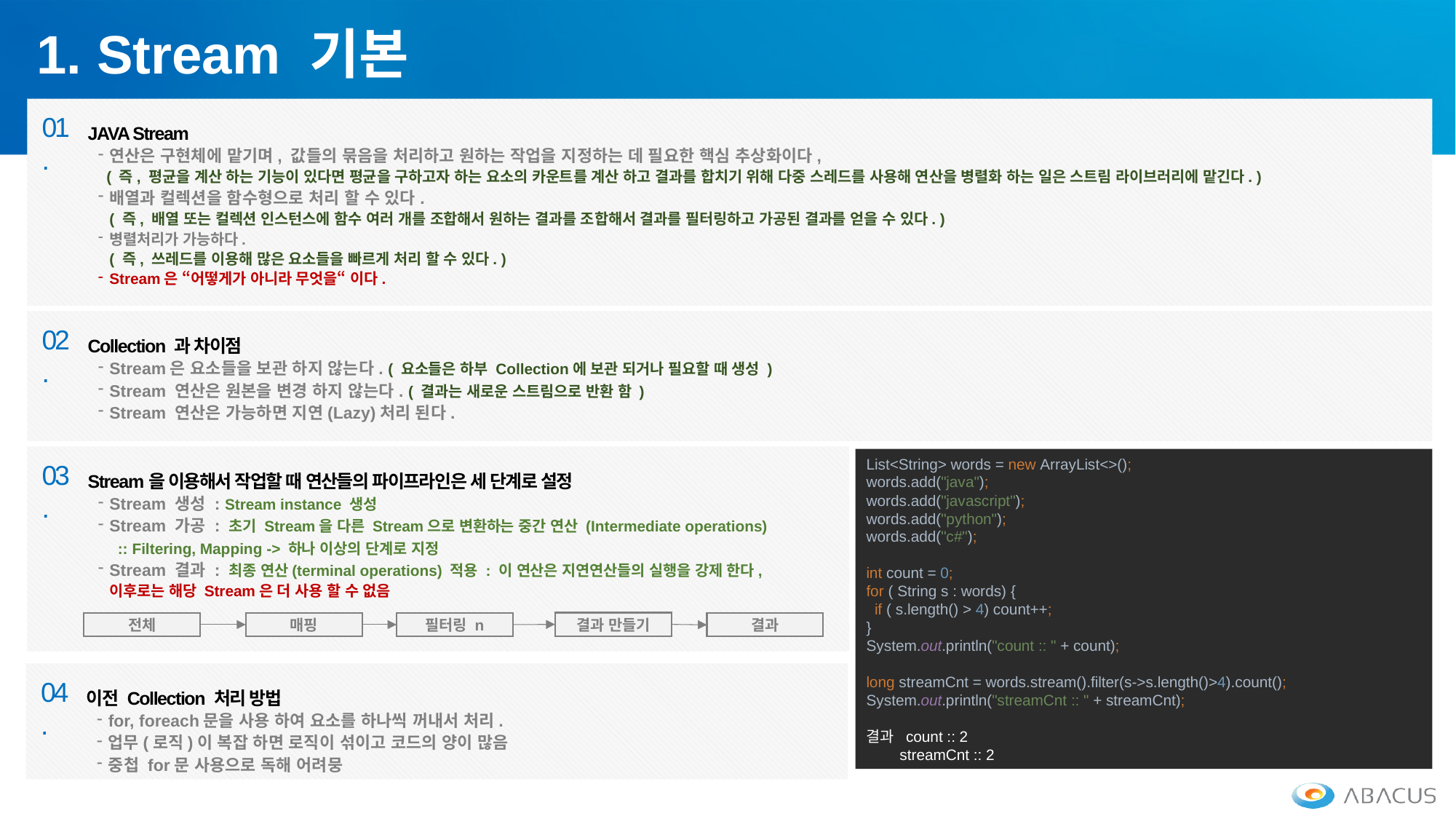

1. Stream 기본

01.
JAVA Stream
연산은 구현체에 맡기며, 값들의 묶음을 처리하고 원하는 작업을 지정하는 데 필요한 핵심 추상화이다,
  ( 즉, 평균을 계산 하는 기능이 있다면 평균을 구하고자 하는 요소의 카운트를 계산 하고 결과를 합치기 위해 다중 스레드를 사용해 연산을 병렬화 하는 일은 스트림 라이브러리에 맡긴다. )
배열과 컬렉션을 함수형으로 처리 할 수 있다.
( 즉, 배열 또는 컬렉션 인스턴스에 함수 여러 개를 조합해서 원하는 결과를 조합해서 결과를 필터링하고 가공된 결과를 얻을 수 있다. )
병렬처리가 가능하다.
( 즉, 쓰레드를 이용해 많은 요소들을 빠르게 처리 할 수 있다. )
Stream은 “어떻게가 아니라 무엇을“ 이다.

02.
Collection 과 차이점
Stream은 요소들을 보관 하지 않는다. ( 요소들은 하부 Collection에 보관 되거나 필요할 때 생성 )
Stream 연산은 원본을 변경 하지 않는다. ( 결과는 새로운 스트림으로 반환 함 )
Stream 연산은 가능하면 지연(Lazy)처리 된다.

03.
Stream을 이용해서 작업할 때 연산들의 파이프라인은 세 단계로 설정
Stream 생성 : Stream instance 생성
Stream 가공 : 초기 Stream을 다른 Stream으로 변환하는 중간 연산 (Intermediate operations)
  :: Filtering, Mapping -> 하나 이상의 단계로 지정
Stream 결과 : 최종 연산(terminal operations) 적용 : 이 연산은 지연연산들의 실행을 강제 한다,
이후로는 해당 Stream은 더 사용 할 수 없음
List<String> words = new ArrayList<>();
words.add("java");
words.add("javascript");
words.add("python");
words.add("c#");
int count = 0;
for ( String s : words) {
  if ( s.length() > 4) count++;
}
System.out.println("count :: " + count);
long streamCnt = words.stream().filter(s->s.length()>4).count();
System.out.println("streamCnt :: " + streamCnt);
결과  count :: 2
        streamCnt :: 2
결과 만들기
전체
매핑
필터링 n
결과

04.
이전 Collection 처리 방법
for, foreach문을 사용 하여 요소를 하나씩 꺼내서 처리.
업무(로직)이 복잡 하면 로직이 섞이고 코드의 양이 많음
중첩 for문 사용으로 독해 어려뭉